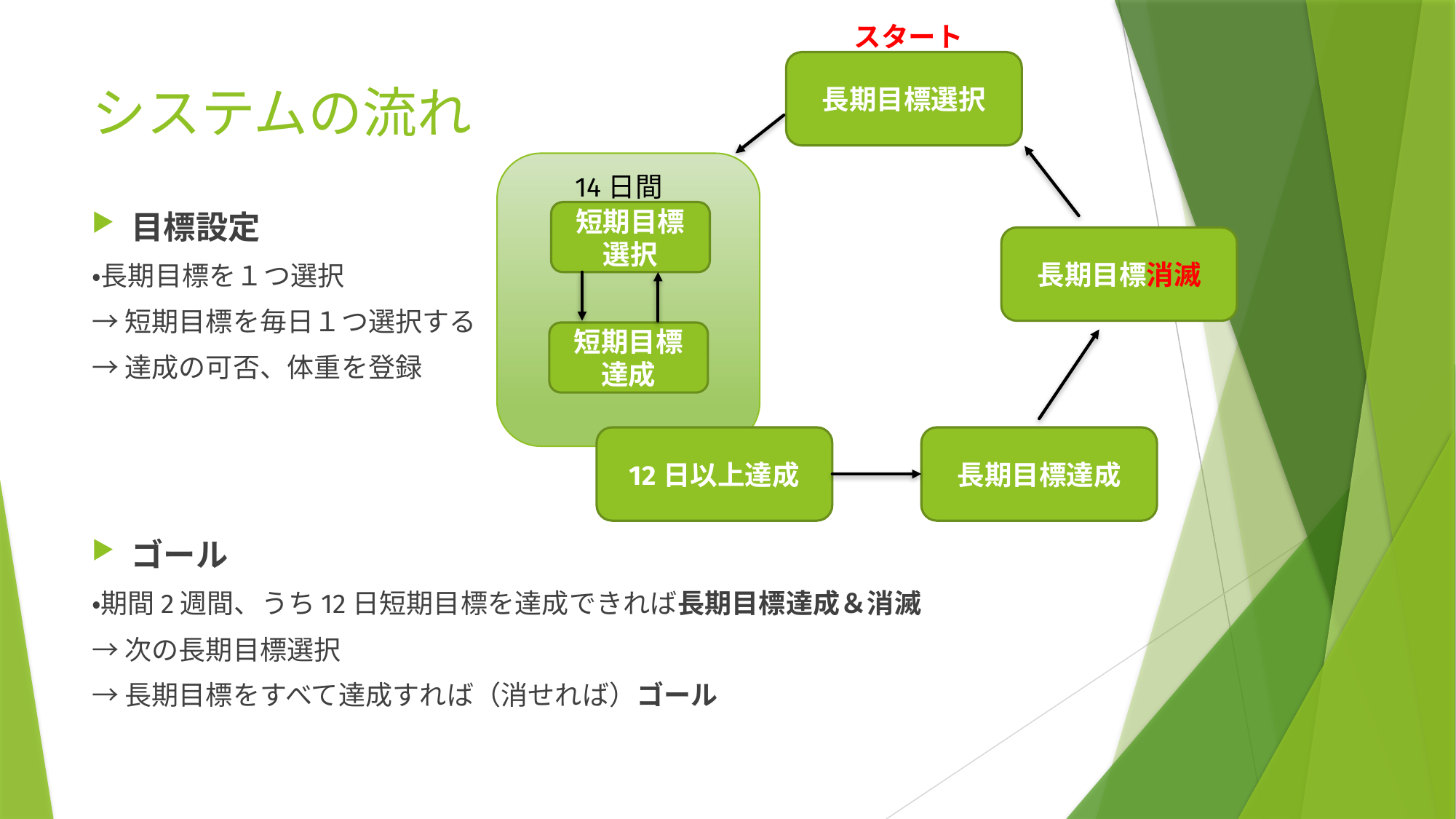

スタート
長期目標選択
# システムの流れ

14日間
目標設定
・長期目標を１つ選択
→短期目標を毎日１つ選択する
→達成の可否、体重を登録

ゴール
・期間2週間、うち12日短期目標を達成できれば長期目標達成＆消滅
→次の長期目標選択
→長期目標をすべて達成すれば（消せれば）ゴール
短期目標選択
長期目標消滅
短期目標達成
12日以上達成
長期目標達成